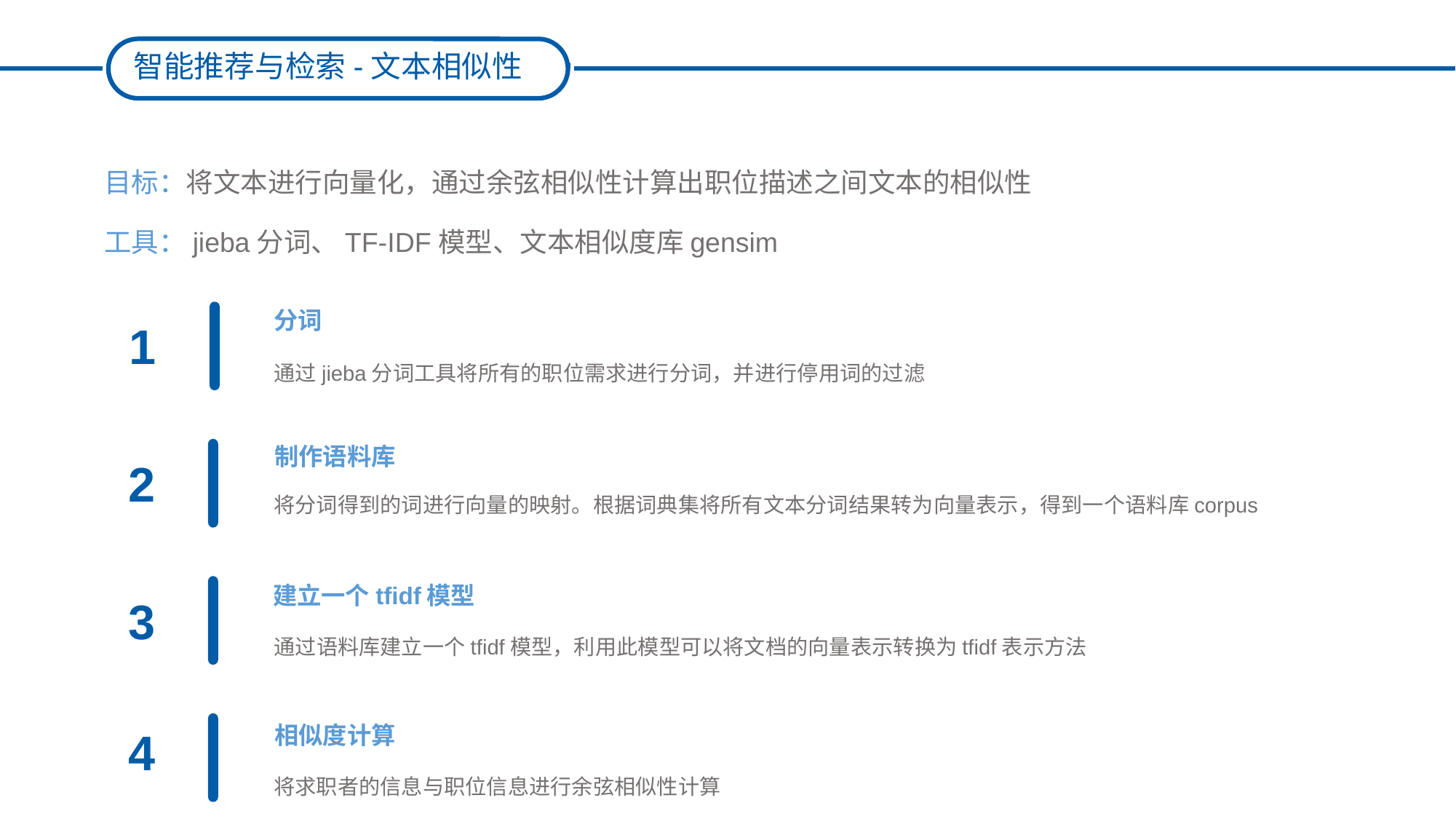

智能推荐与检索-文本相似性

目标：将文本进行向量化，通过余弦相似性计算出职位描述之间文本的相似性
工具：jieba分词、TF-IDF模型、文本相似度库gensim
分词
1
通过jieba分词工具将所有的职位需求进行分词，并进行停用词的过滤

制作语料库
将分词得到的词进行向量的映射。根据词典集将所有文本分词结果转为向量表示，得到一个语料库corpus

2
建立一个tfidf模型
通过语料库建立一个tfidf模型，利用此模型可以将文档的向量表示转换为tfidf表示方法

3

相似度计算
将求职者的信息与职位信息进行余弦相似性计算
4